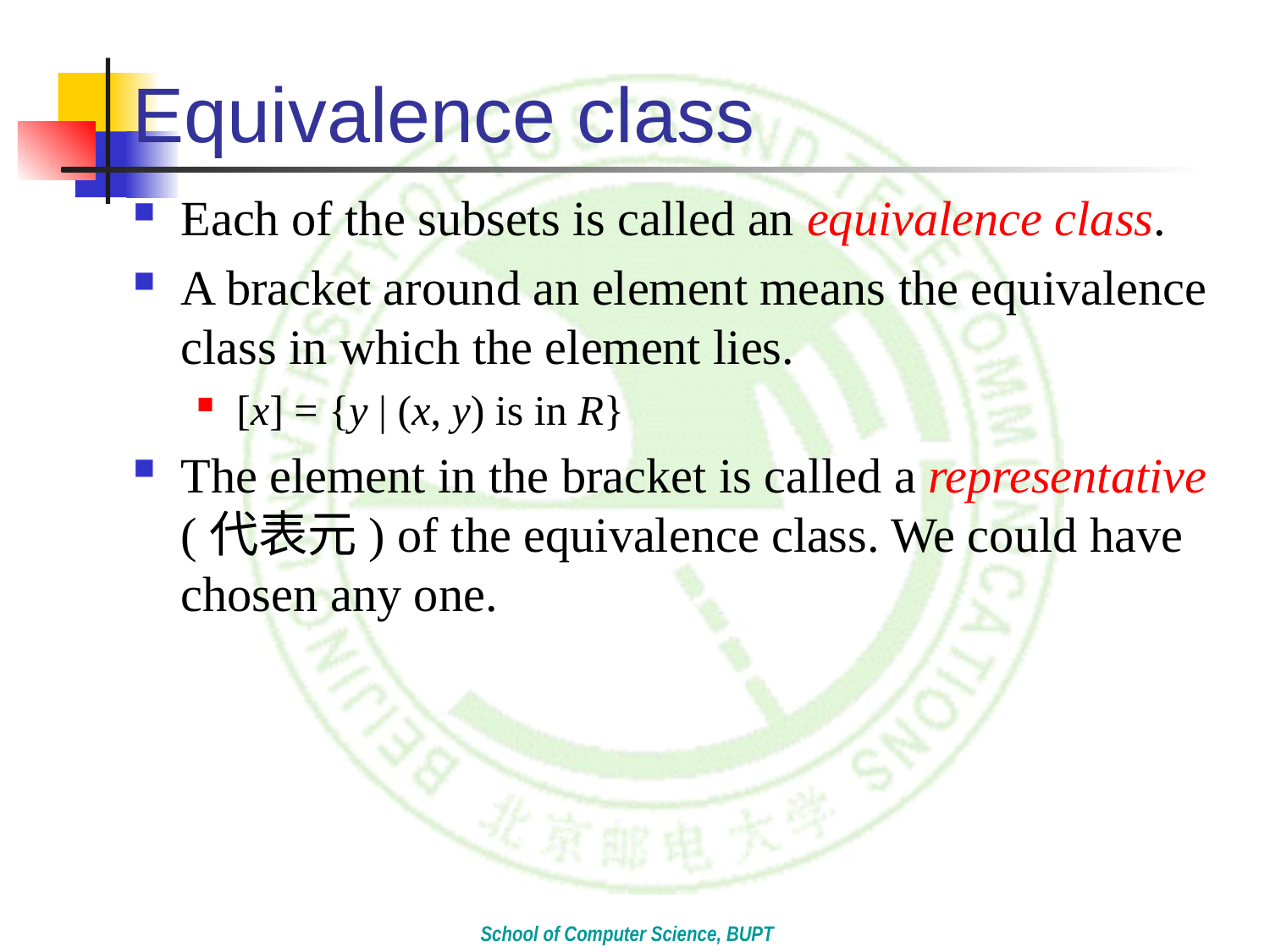

# Equivalence class
Each of the subsets is called an equivalence class.
A bracket around an element means the equivalence class in which the element lies.
[x] = {y | (x, y) is in R}
The element in the bracket is called a representative (代表元) of the equivalence class. We could have chosen any one.

School of Computer Science, BUPT
5